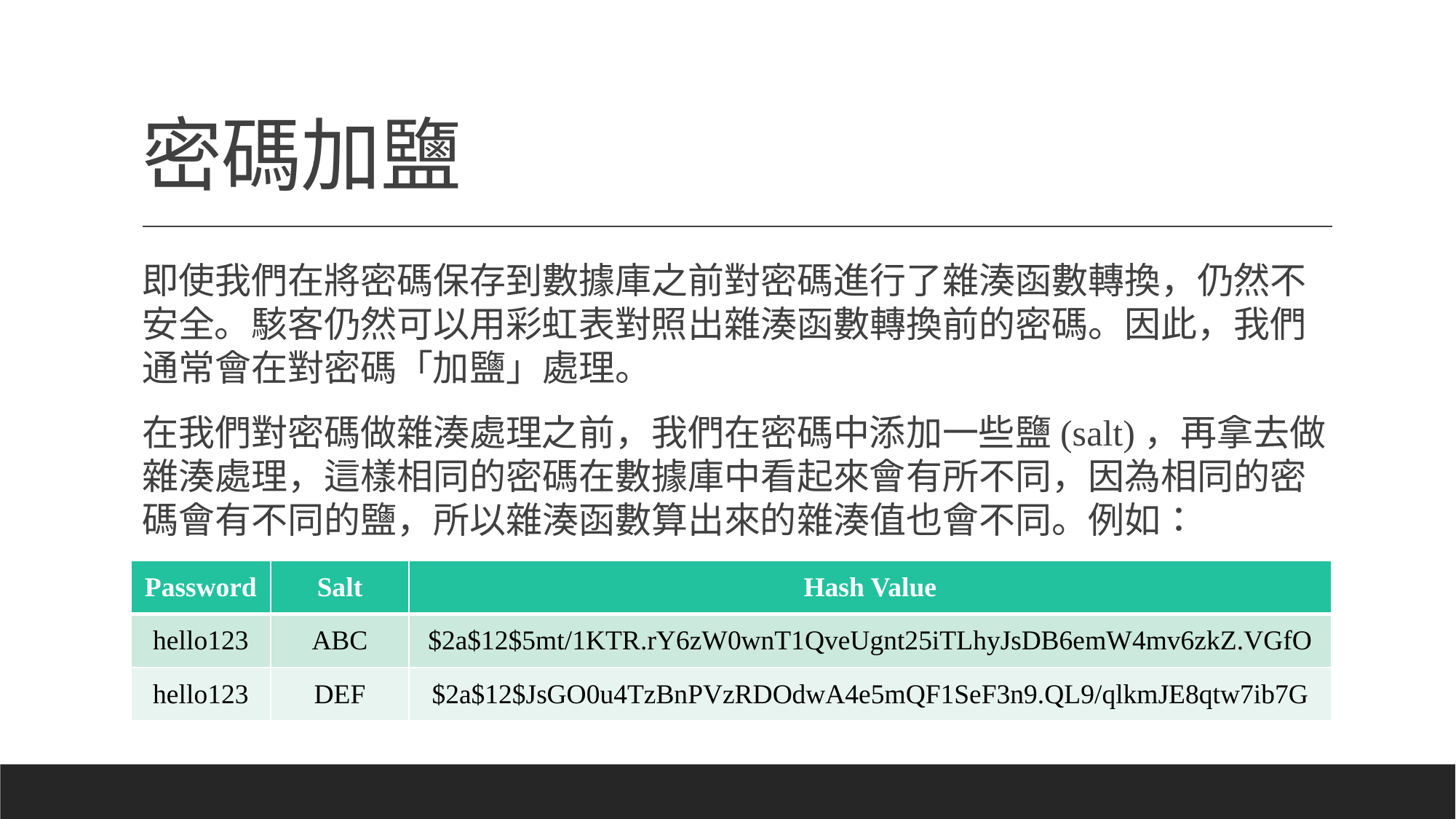

# 密碼加鹽
即使我們在將密碼保存到數據庫之前對密碼進行了雜湊函數轉換，仍然不安全。駭客仍然可以用彩虹表對照出雜湊函數轉換前的密碼。因此，我們通常會在對密碼「加鹽」處理。
在我們對密碼做雜湊處理之前，我們在密碼中添加一些鹽(salt)，再拿去做雜湊處理，這樣相同的密碼在數據庫中看起來會有所不同，因為相同的密碼會有不同的鹽，所以雜湊函數算出來的雜湊值也會不同。例如：

| Password | Salt | Hash Value |
| --- | --- | --- |
| hello123 | ABC | $2a$12$5mt/1KTR.rY6zW0wnT1QveUgnt25iTLhyJsDB6emW4mv6zkZ.VGfO |
| hello123 | DEF | $2a$12$JsGO0u4TzBnPVzRDOdwA4e5mQF1SeF3n9.QL9/qlkmJE8qtw7ib7G |